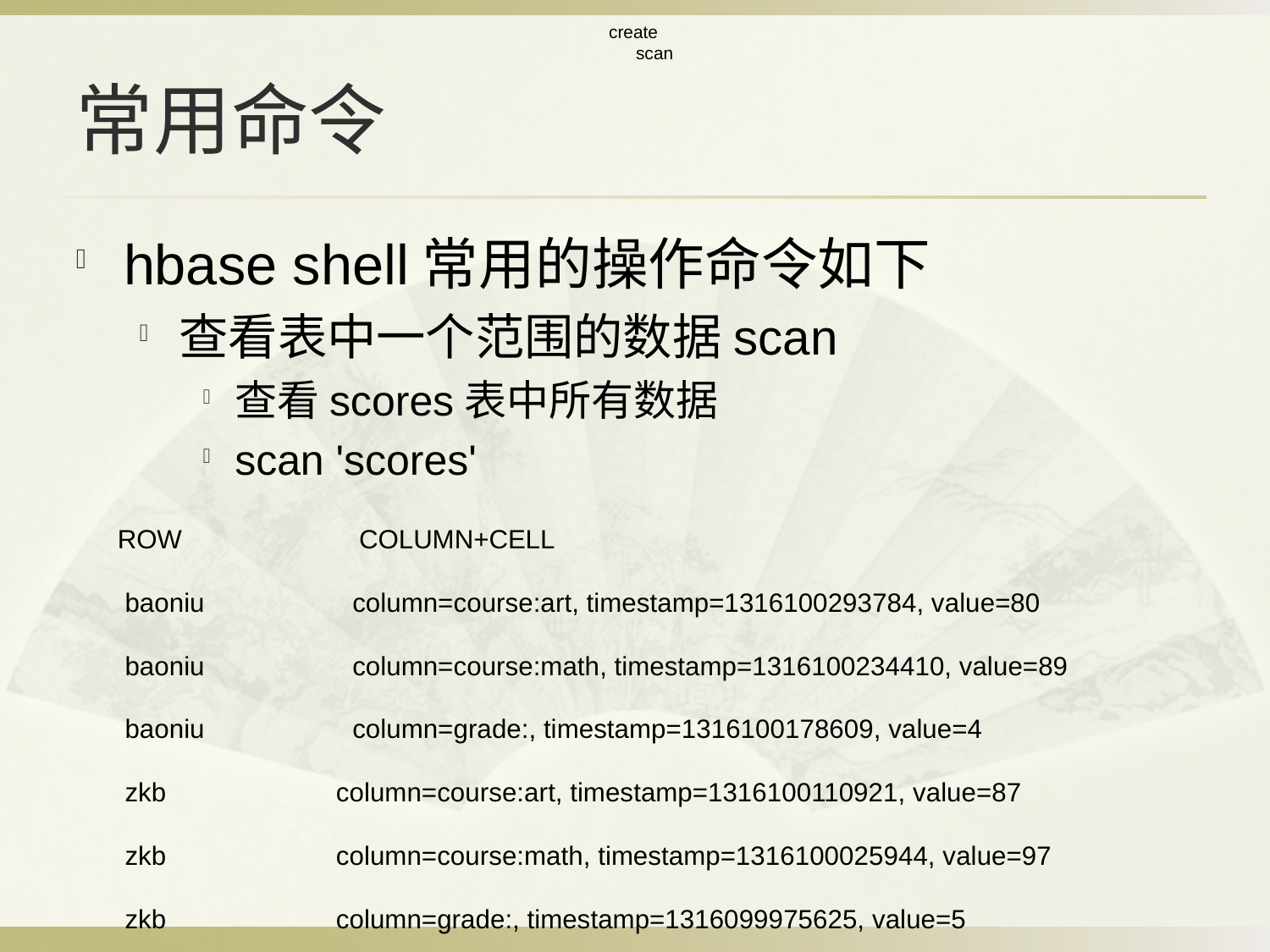

create
scan
# 常用命令
hbase shell常用的操作命令如下
查看表中一个范围的数据scan
查看scores表中所有数据
scan 'scores'
ROW                        COLUMN+CELL
 baoniu                    column=course:art, timestamp=1316100293784, value=80
 baoniu                    column=course:math, timestamp=1316100234410, value=89
 baoniu                    column=grade:, timestamp=1316100178609, value=4
 zkb                       column=course:art, timestamp=1316100110921, value=87
 zkb                       column=course:math, timestamp=1316100025944, value=97
 zkb                       column=grade:, timestamp=1316099975625, value=5
2 row(s) in 0.0470 seconds